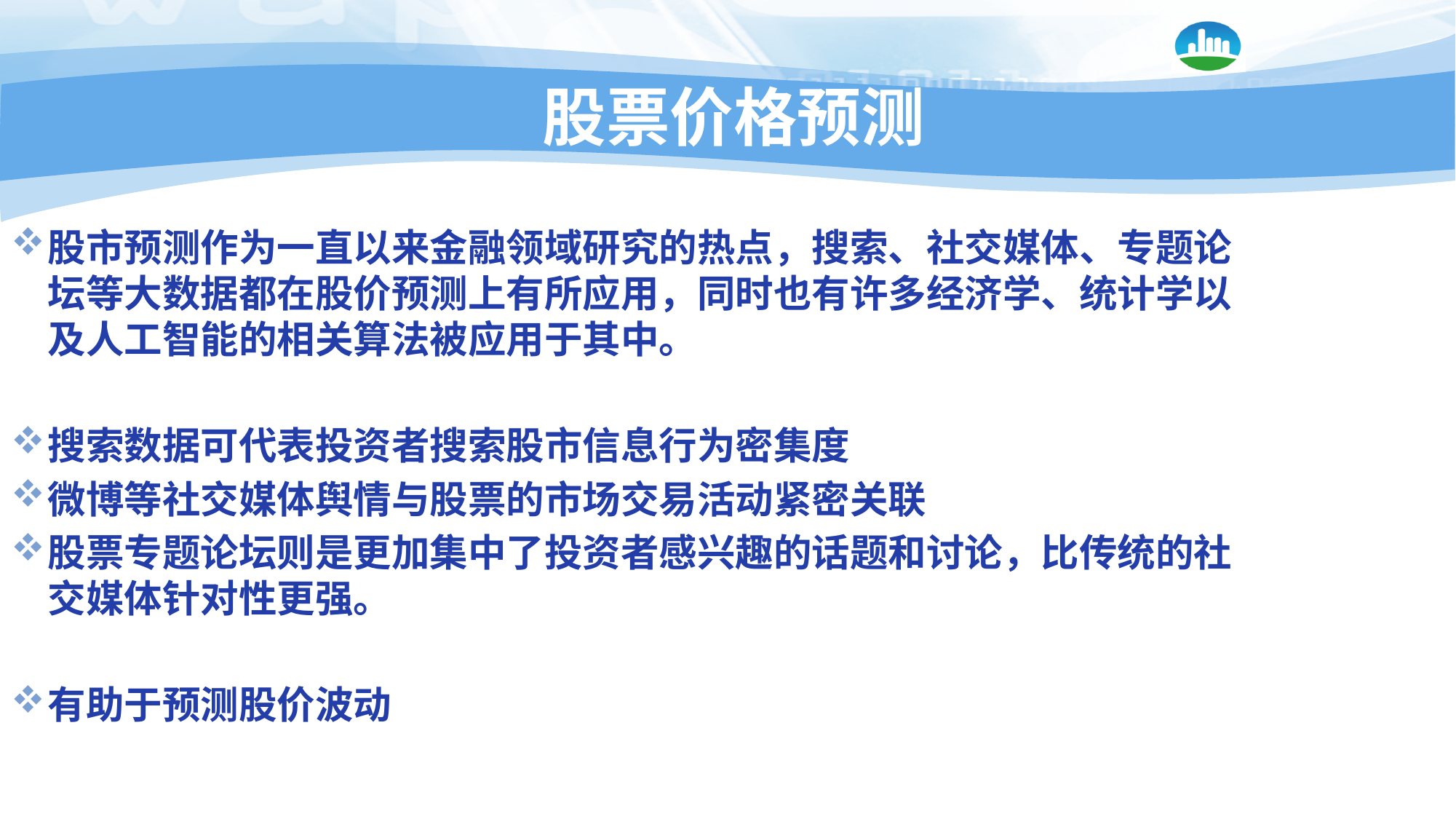

# 股票价格预测
股市预测作为一直以来金融领域研究的热点，搜索、社交媒体、专题论坛等大数据都在股价预测上有所应用，同时也有许多经济学、统计学以及人工智能的相关算法被应用于其中。

搜索数据可代表投资者搜索股市信息行为密集度
微博等社交媒体舆情与股票的市场交易活动紧密关联
股票专题论坛则是更加集中了投资者感兴趣的话题和讨论，比传统的社交媒体针对性更强。

有助于预测股价波动